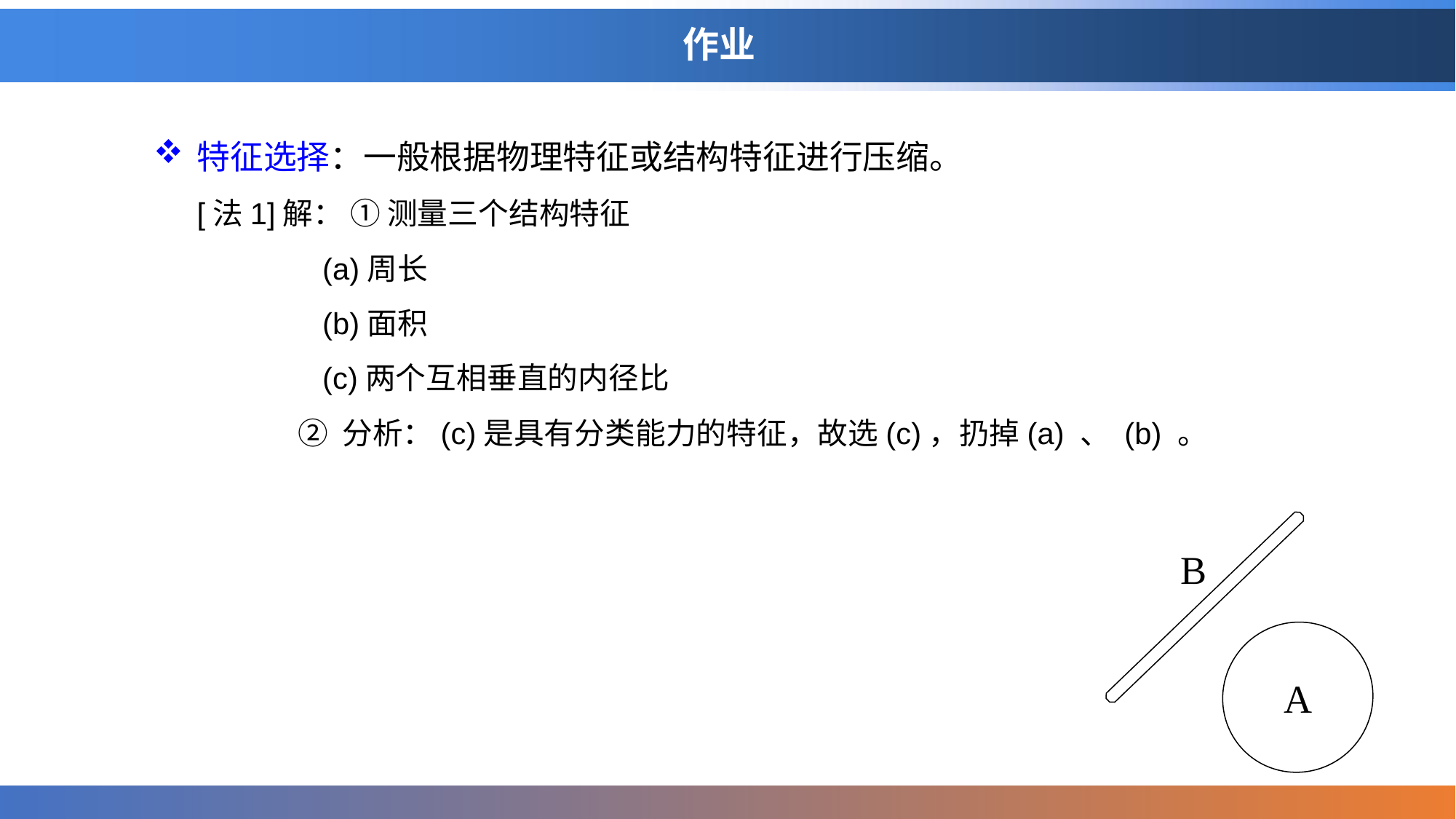

# 作业
特征选择：一般根据物理特征或结构特征进行压缩。
[法1]解： ① 测量三个结构特征
               (a)周长
               (b)面积
               (c)两个互相垂直的内径比
               ② 分析：(c)是具有分类能力的特征，故选(c)，扔掉(a) 、 (b) 。

B

A